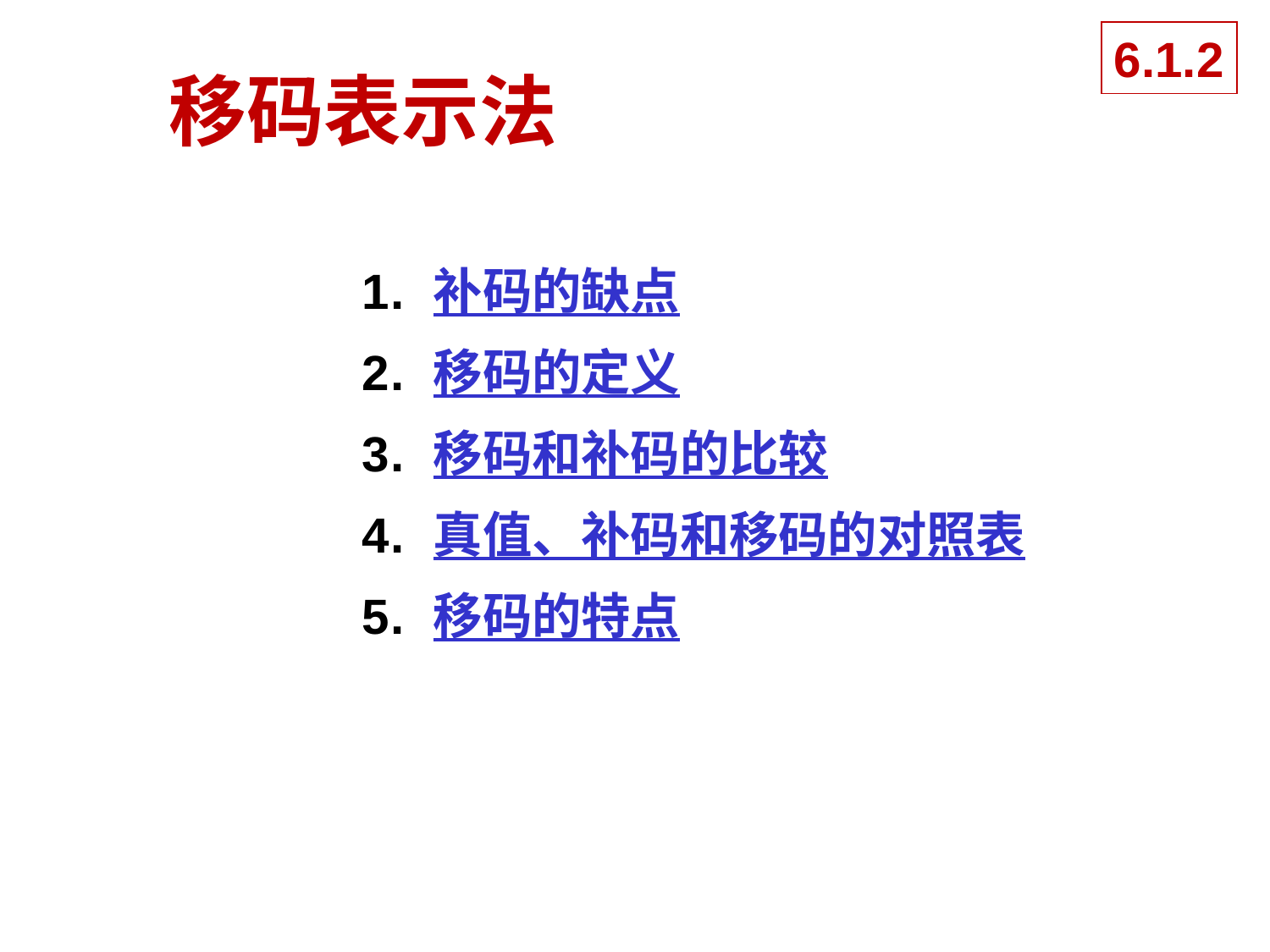

6.1.2
# 移码表示法
补码的缺点
移码的定义
移码和补码的比较
真值、补码和移码的对照表
移码的特点